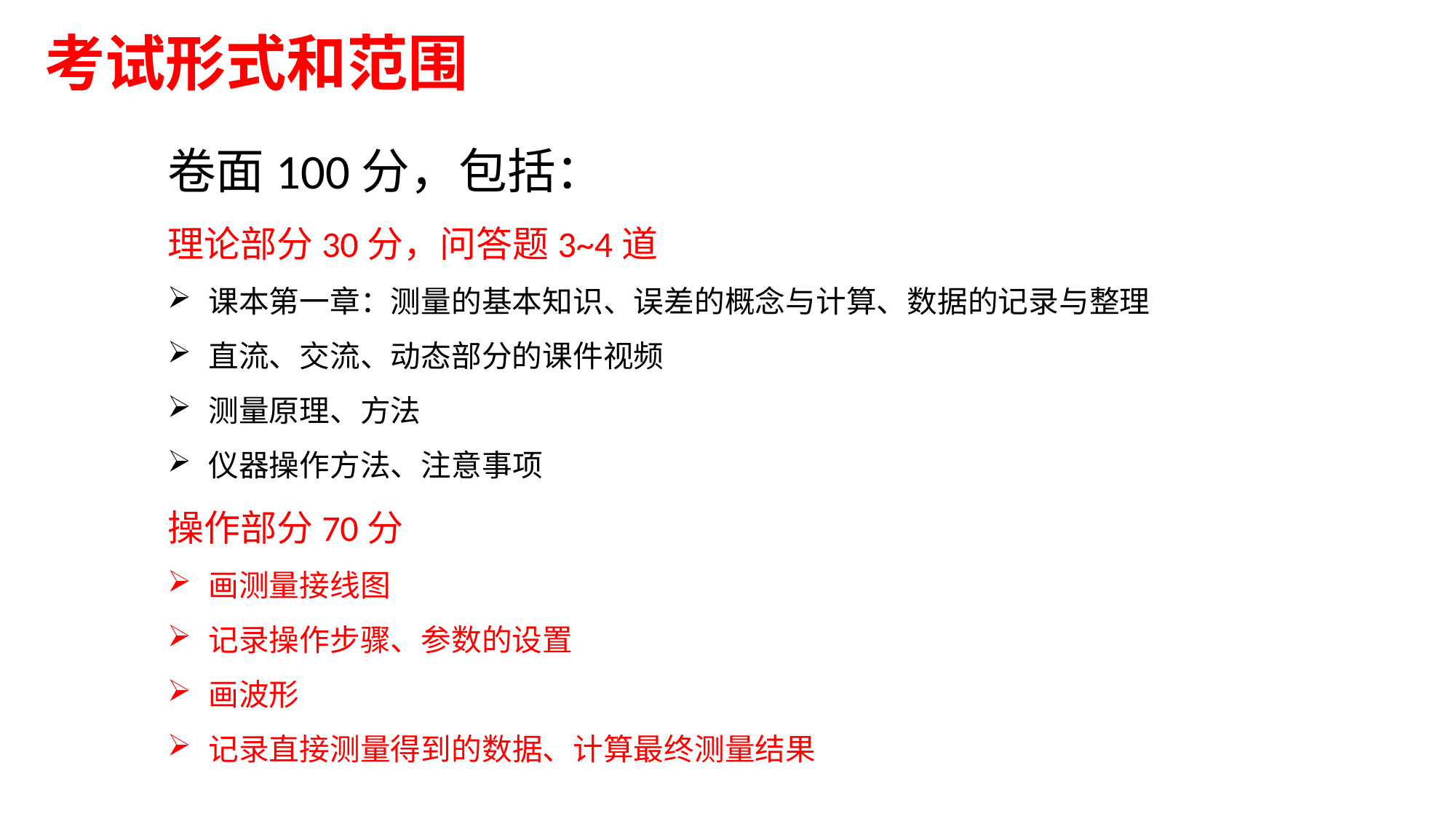

考试形式和范围
卷面100分，包括：
理论部分30分，问答题3~4道
课本第一章：测量的基本知识、误差的概念与计算、数据的记录与整理
直流、交流、动态部分的课件视频
测量原理、方法
仪器操作方法、注意事项
操作部分70分
画测量接线图
记录操作步骤、参数的设置
画波形
记录直接测量得到的数据、计算最终测量结果